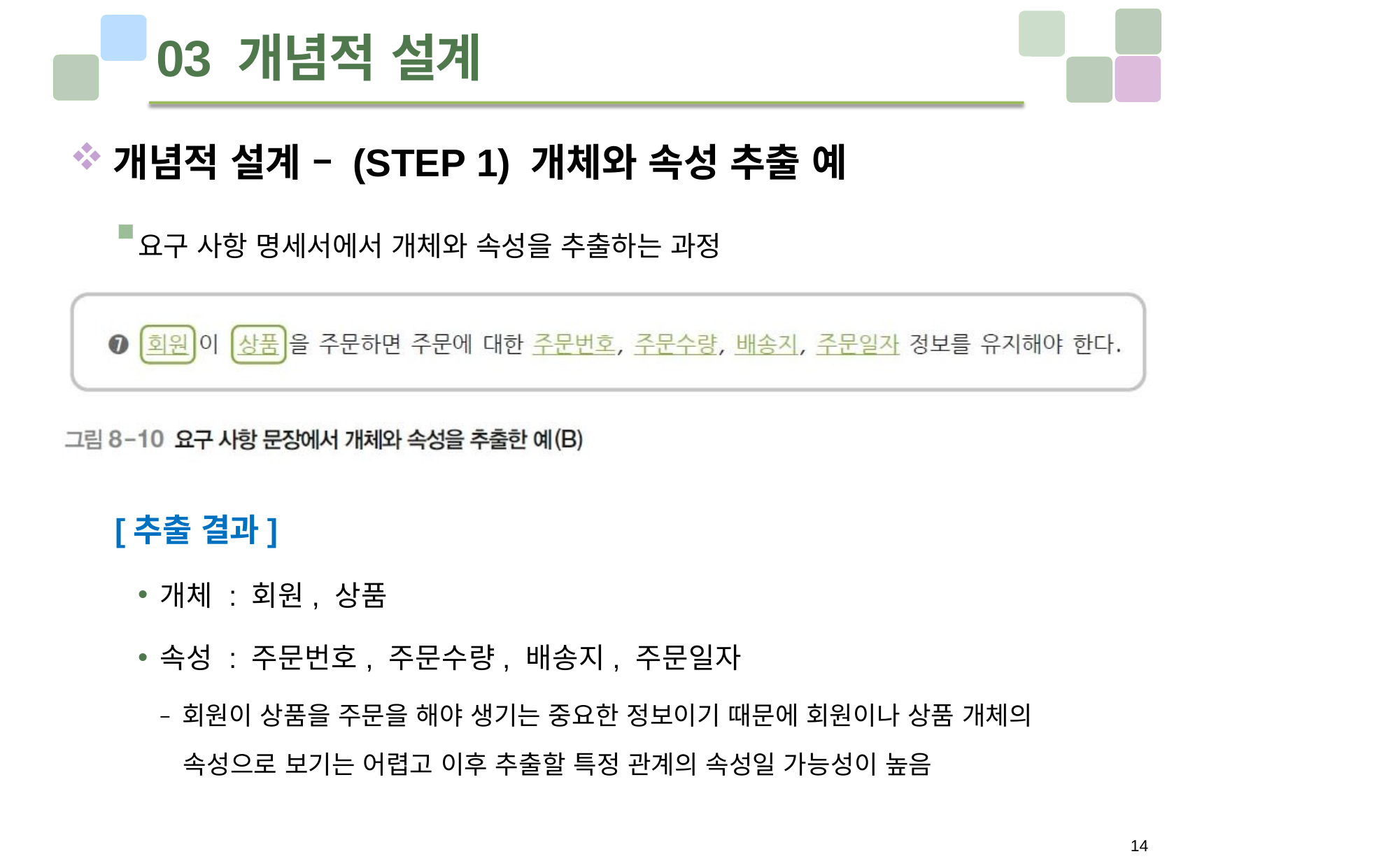

# 03 개념적 설계
개념적 설계 – (STEP 1) 개체와 속성 추출 예
요구 사항 명세서에서 개체와 속성을 추출하는 과정

[추출 결과]
개체 : 회원, 상품
속성 : 주문번호, 주문수량, 배송지, 주문일자
‒ 회원이 상품을 주문을 해야 생기는 중요한 정보이기 때문에 회원이나 상품 개체의  속성으로 보기는 어렵고 이후 추출할 특정 관계의 속성일 가능성이 높음
14